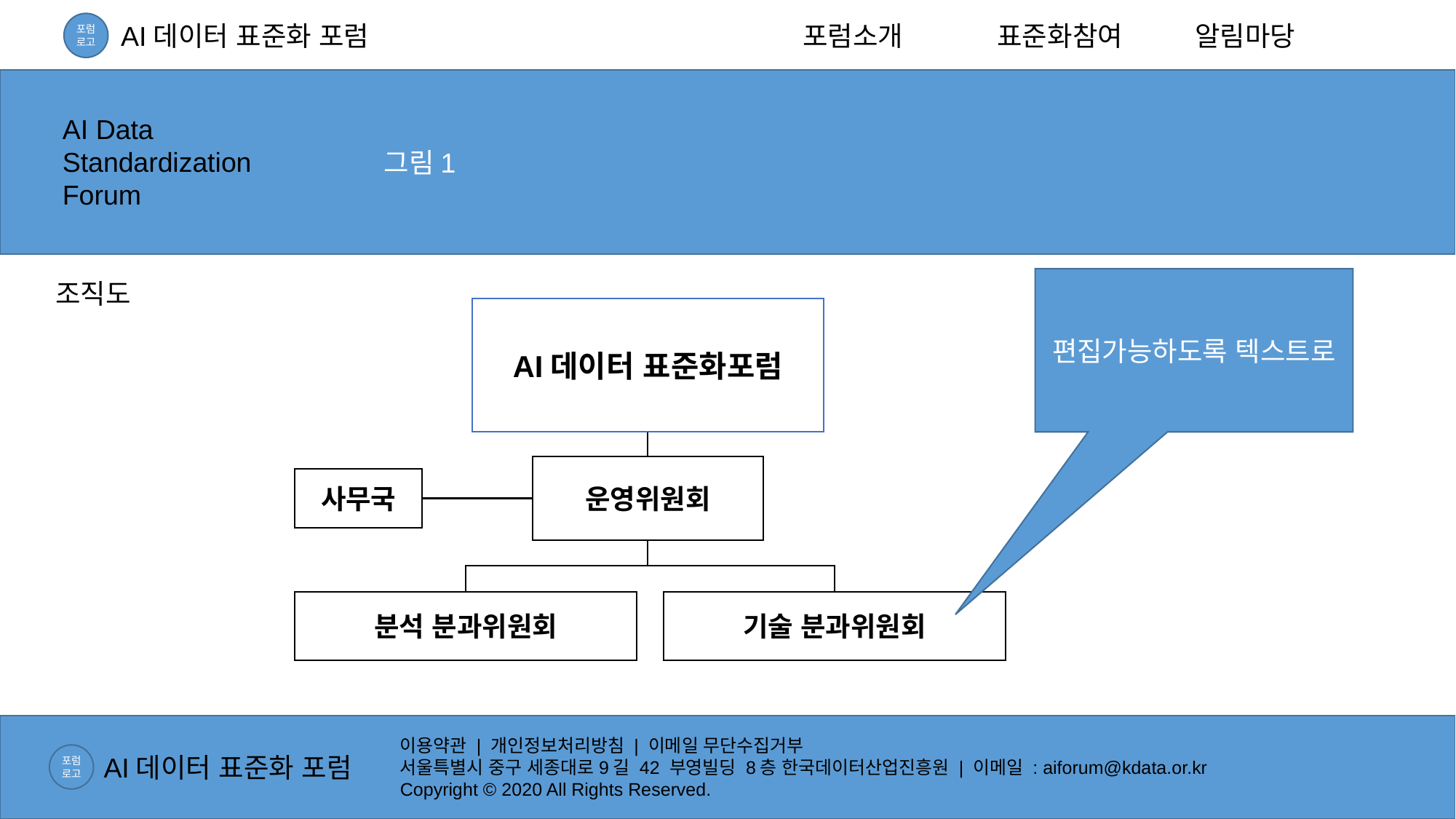

AI데이터 표준화 포럼
포럼소개
표준화참여
알림마당
포럼
로고
                                                그림1
AI Data
Standardization
Forum
편집가능하도록 텍스트로
조직도
AI데이터 표준화포럼
운영위원회
사무국

분석 분과위원회
기술 분과위원회

이용약관 | 개인정보처리방침 | 이메일 무단수집거부
서울특별시 중구 세종대로9길 42 부영빌딩 8층 한국데이터산업진흥원 | 이메일 : aiforum@kdata.or.kr
Copyright © 2020 All Rights Reserved.
AI데이터 표준화 포럼
포럼
로고